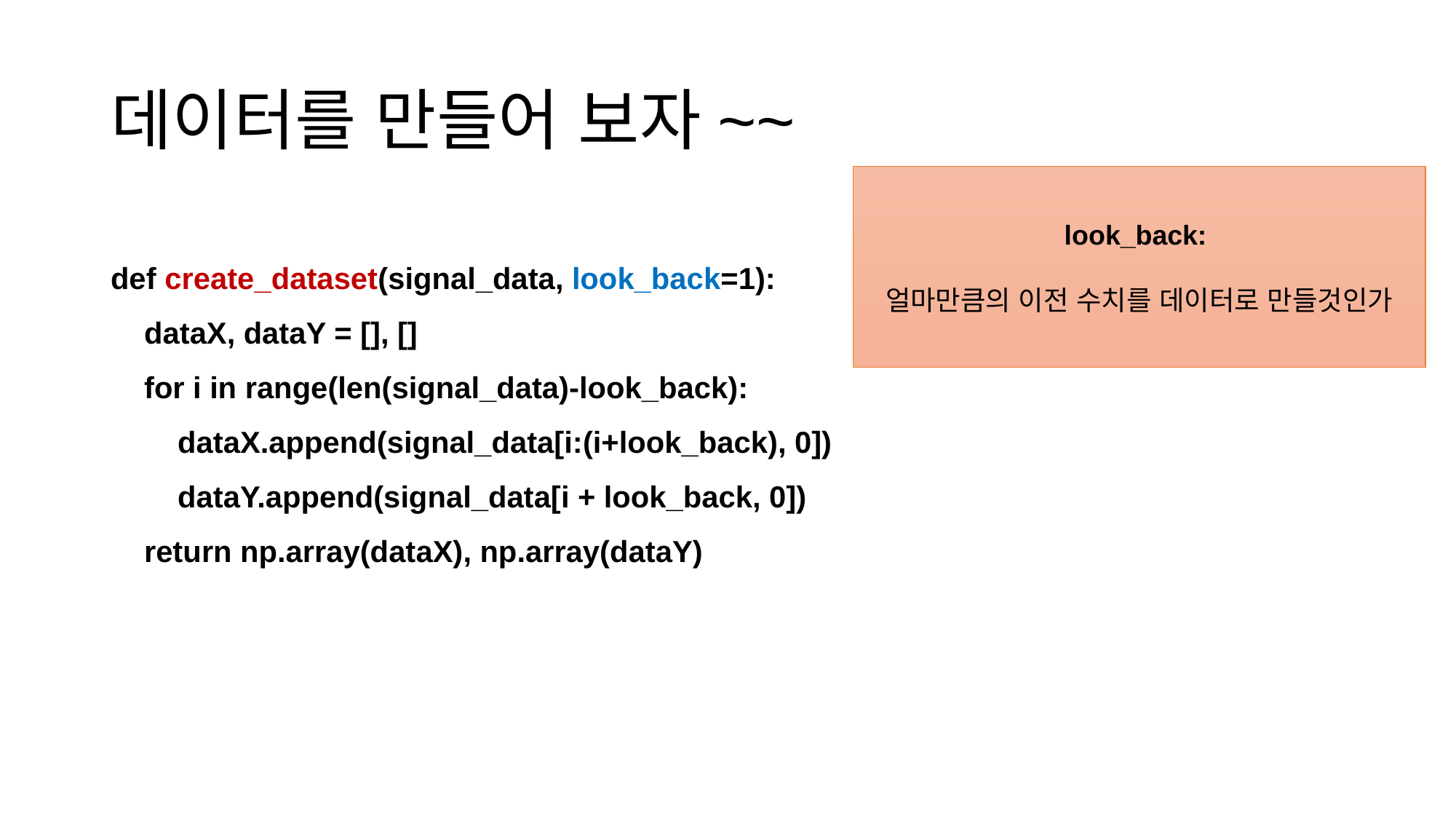

# 데이터를 만들어 보자~~
look_back:

얼마만큼의 이전 수치를 데이터로 만들것인가
def create_dataset(signal_data, look_back=1):
    dataX, dataY = [], []
    for i in range(len(signal_data)-look_back):
        dataX.append(signal_data[i:(i+look_back), 0])
        dataY.append(signal_data[i + look_back, 0])
    return np.array(dataX), np.array(dataY)